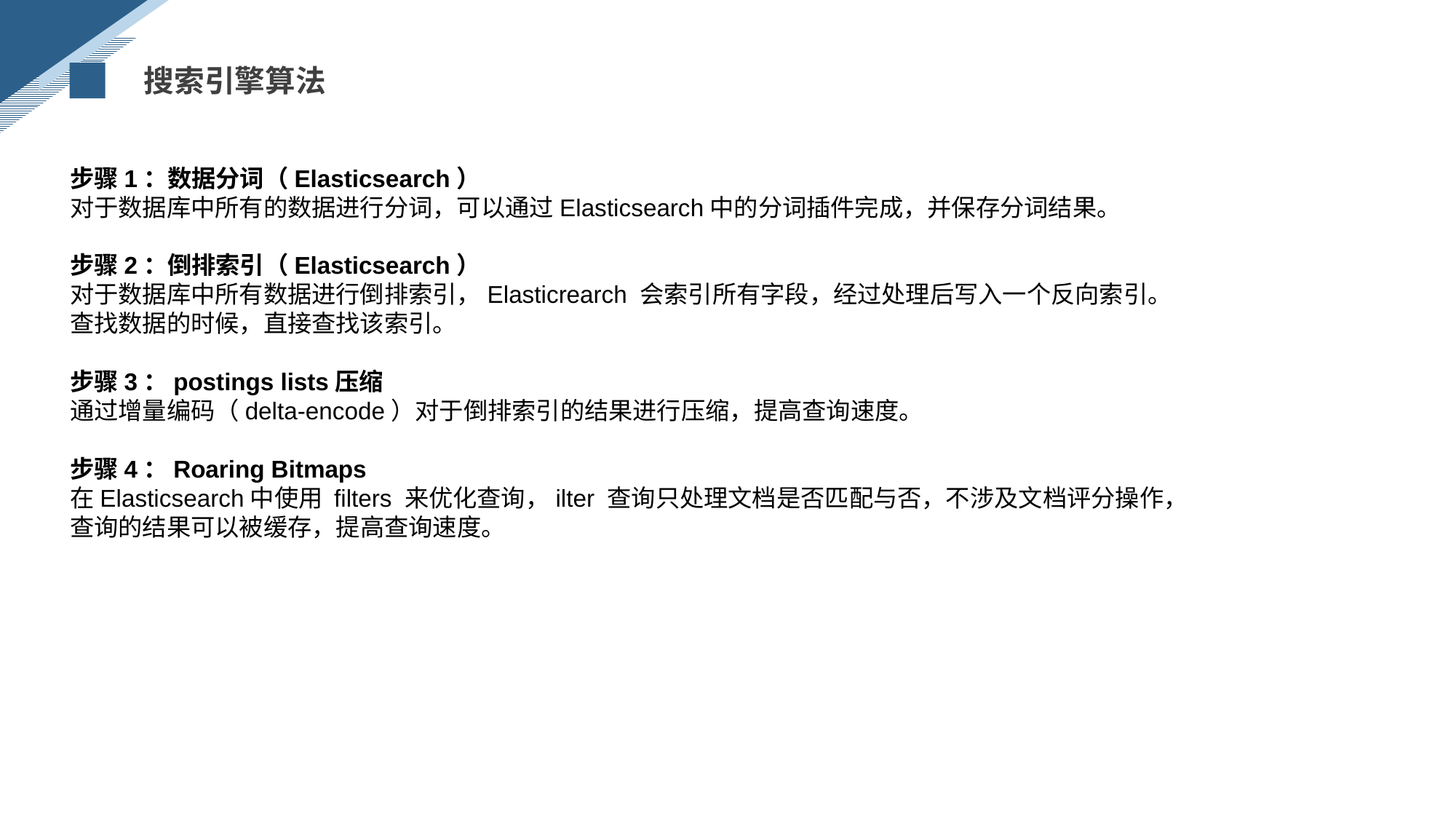

搜索引擎算法

步骤1：数据分词（Elasticsearch）
对于数据库中所有的数据进行分词，可以通过Elasticsearch中的分词插件完成，并保存分词结果。

步骤2：倒排索引（Elasticsearch）
对于数据库中所有数据进行倒排索引，Elasticrearch 会索引所有字段，经过处理后写入一个反向索引。查找数据的时候，直接查找该索引。

步骤3：postings lists压缩
通过增量编码（delta-encode）对于倒排索引的结果进行压缩，提高查询速度。

步骤4：Roaring Bitmaps
在Elasticsearch中使用 filters 来优化查询，ilter 查询只处理文档是否匹配与否，不涉及文档评分操作，查询的结果可以被缓存，提高查询速度。